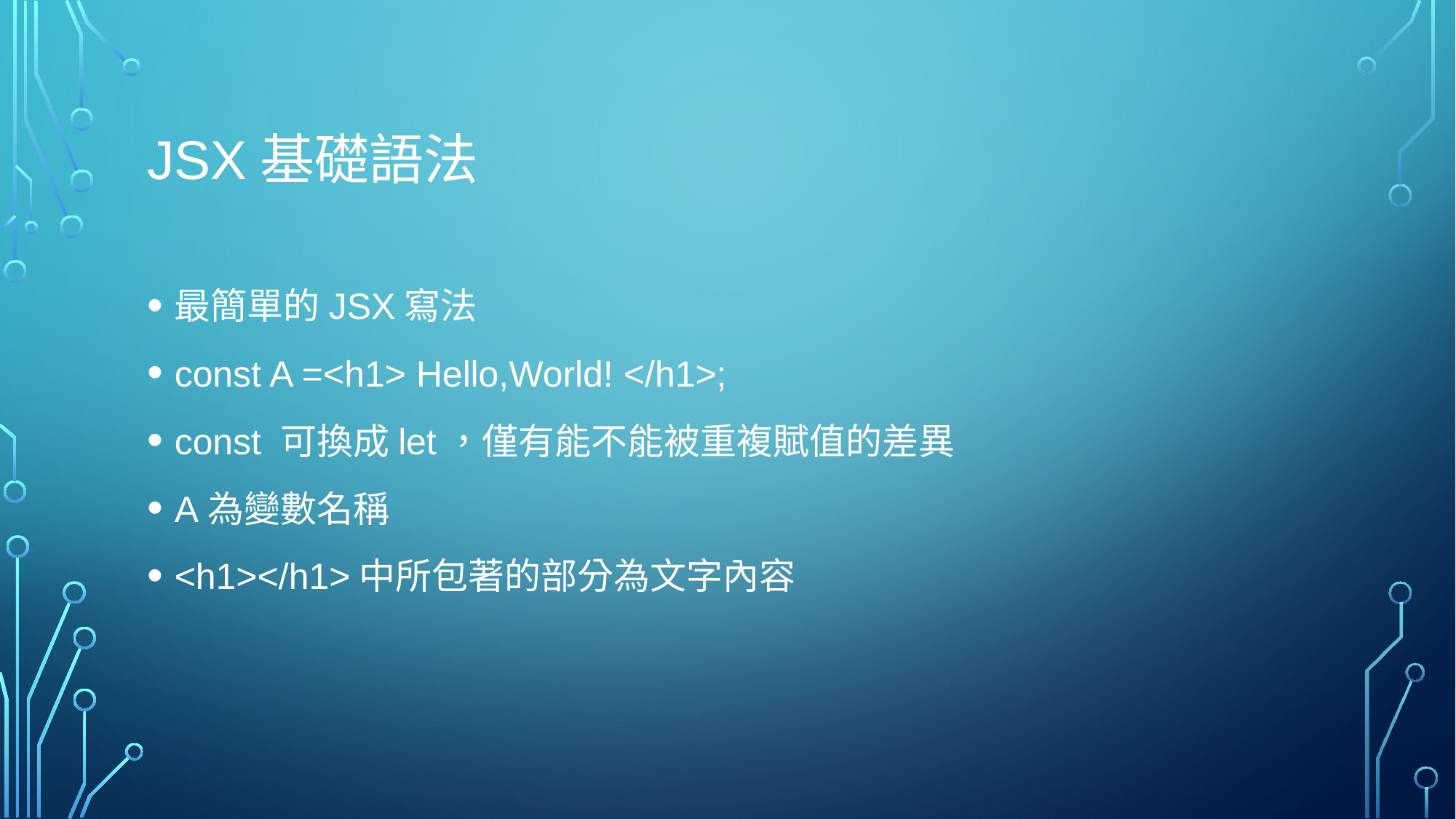

# JSX基礎語法
最簡單的JSX寫法
const A =<h1> Hello,World! </h1>;
const 可換成let，僅有能不能被重複賦值的差異
A為變數名稱
<h1></h1>中所包著的部分為文字內容